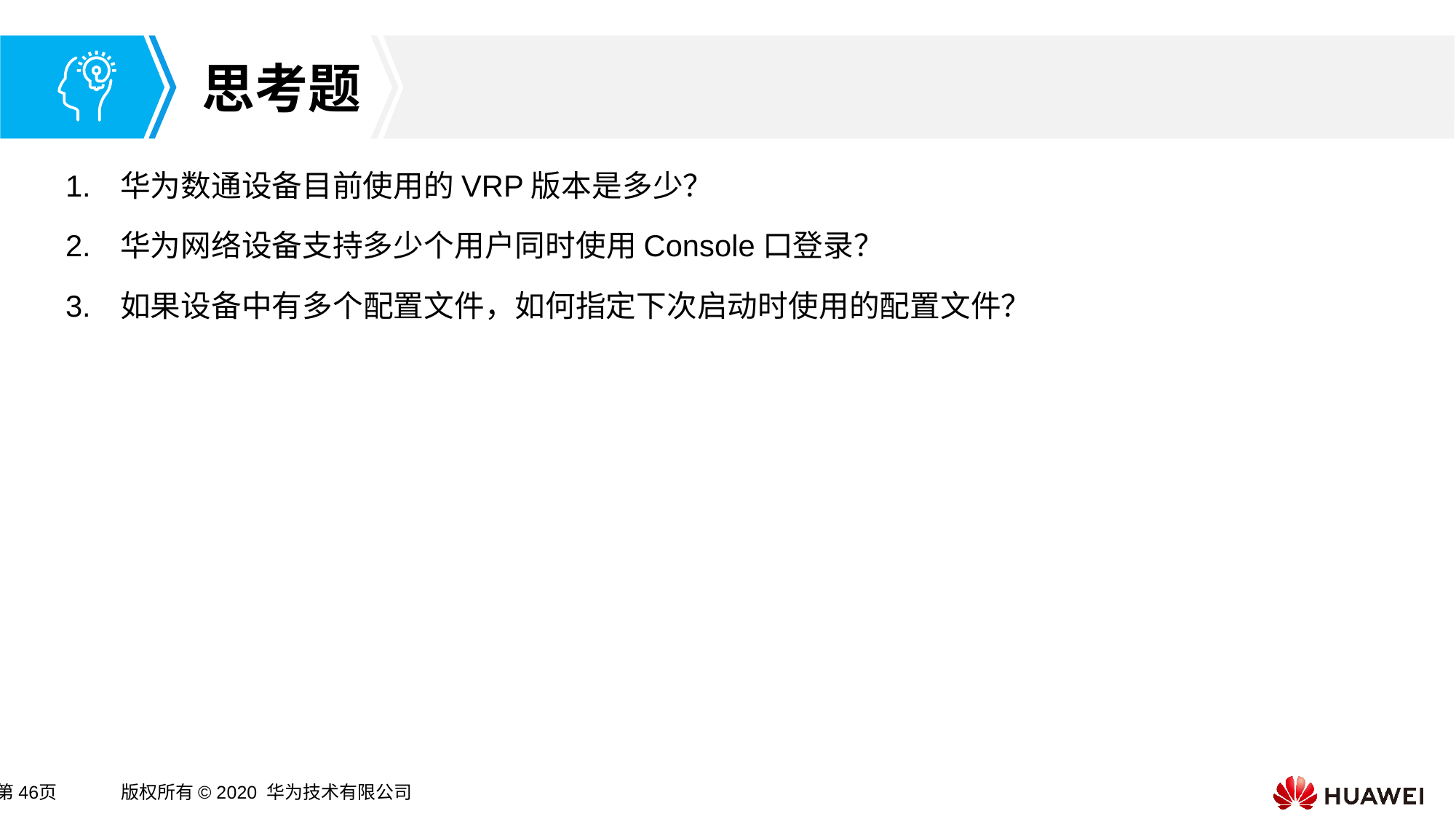

华为数通设备目前使用的VRP版本是多少？
华为网络设备支持多少个用户同时使用Console口登录？
如果设备中有多个配置文件，如何指定下次启动时使用的配置文件？